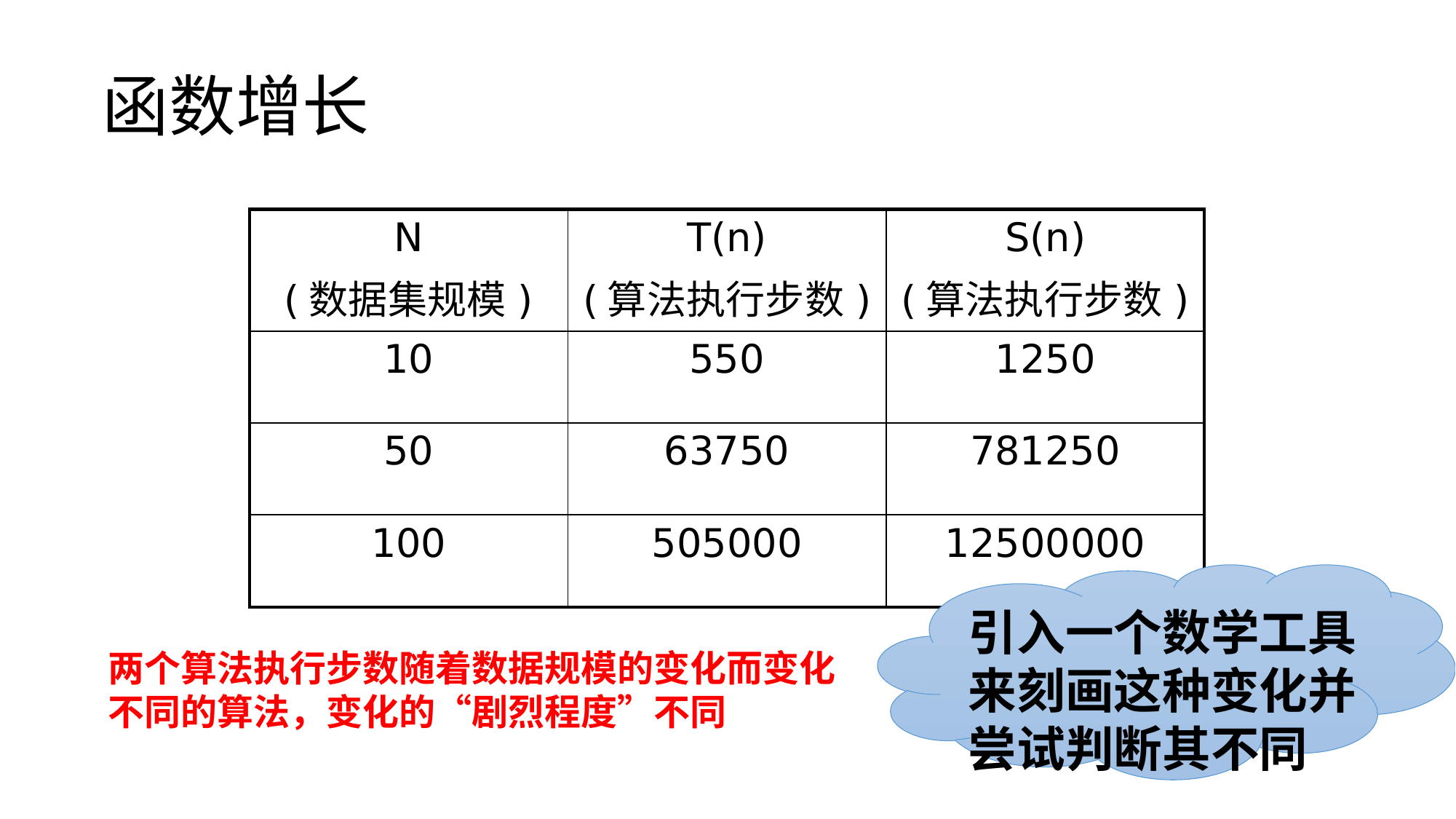

# 函数增长
| N (数据集规模) | T(n) (算法执行步数) | S(n) (算法执行步数) |
| --- | --- | --- |
| 10 | 550 | 1250 |
| 50 | 63750 | 781250 |
| 100 | 505000 | 12500000 |
引入一个数学工具
来刻画这种变化并
尝试判断其不同
两个算法执行步数随着数据规模的变化而变化
不同的算法，变化的“剧烈程度”不同